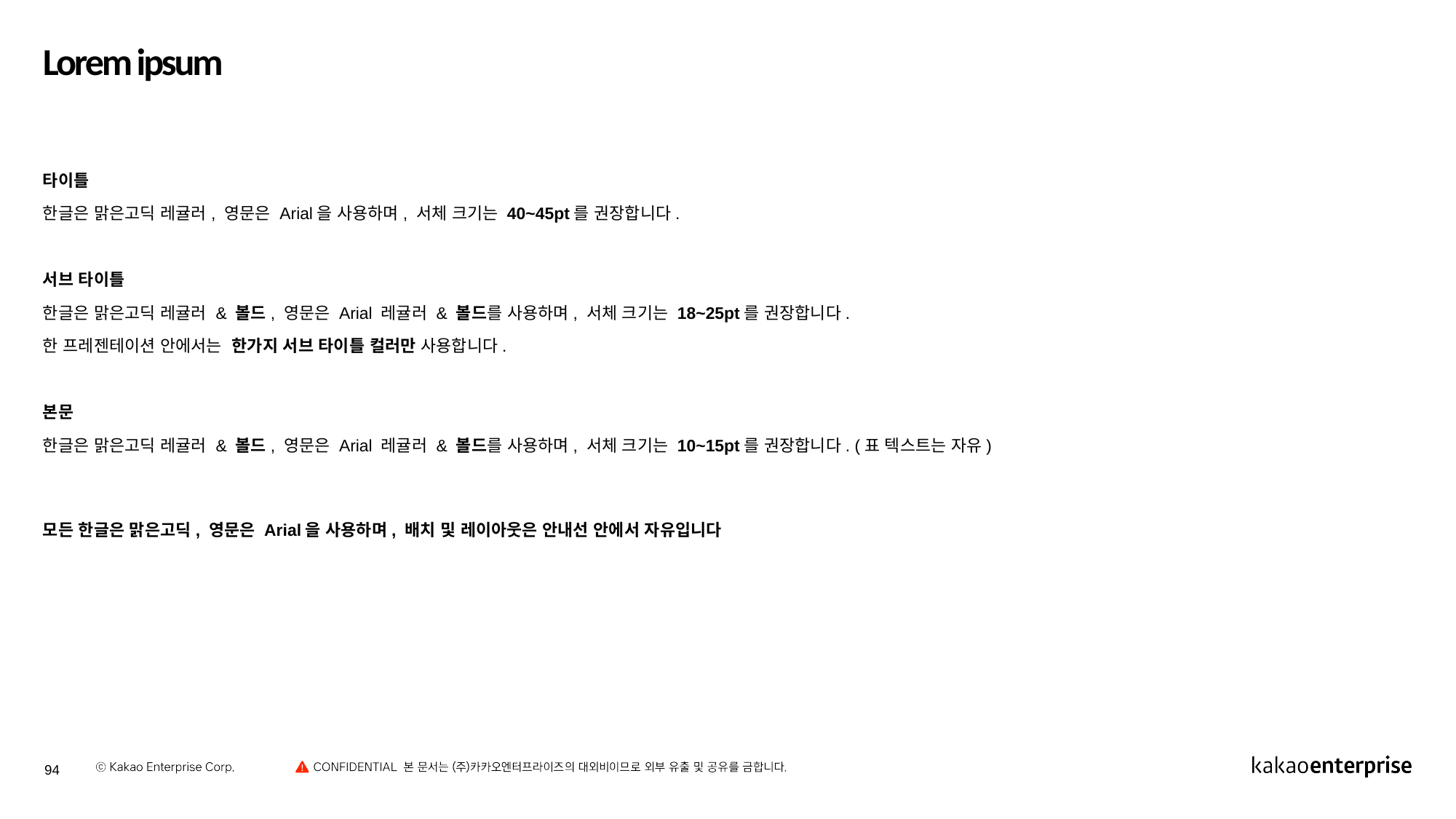

Lorem ipsum
타이틀
한글은 맑은고딕 레귤러, 영문은 Arial을 사용하며, 서체 크기는 40~45pt를 권장합니다.

서브 타이틀
한글은 맑은고딕 레귤러 & 볼드, 영문은 Arial 레귤러 & 볼드를 사용하며, 서체 크기는 18~25pt를 권장합니다.
한 프레젠테이션 안에서는  한가지 서브 타이틀 컬러만 사용합니다.

본문
한글은 맑은고딕 레귤러 & 볼드, 영문은 Arial 레귤러 & 볼드를 사용하며, 서체 크기는 10~15pt를 권장합니다. (표 텍스트는 자유)

모든 한글은 맑은고딕, 영문은 Arial을 사용하며, 배치 및 레이아웃은 안내선 안에서 자유입니다